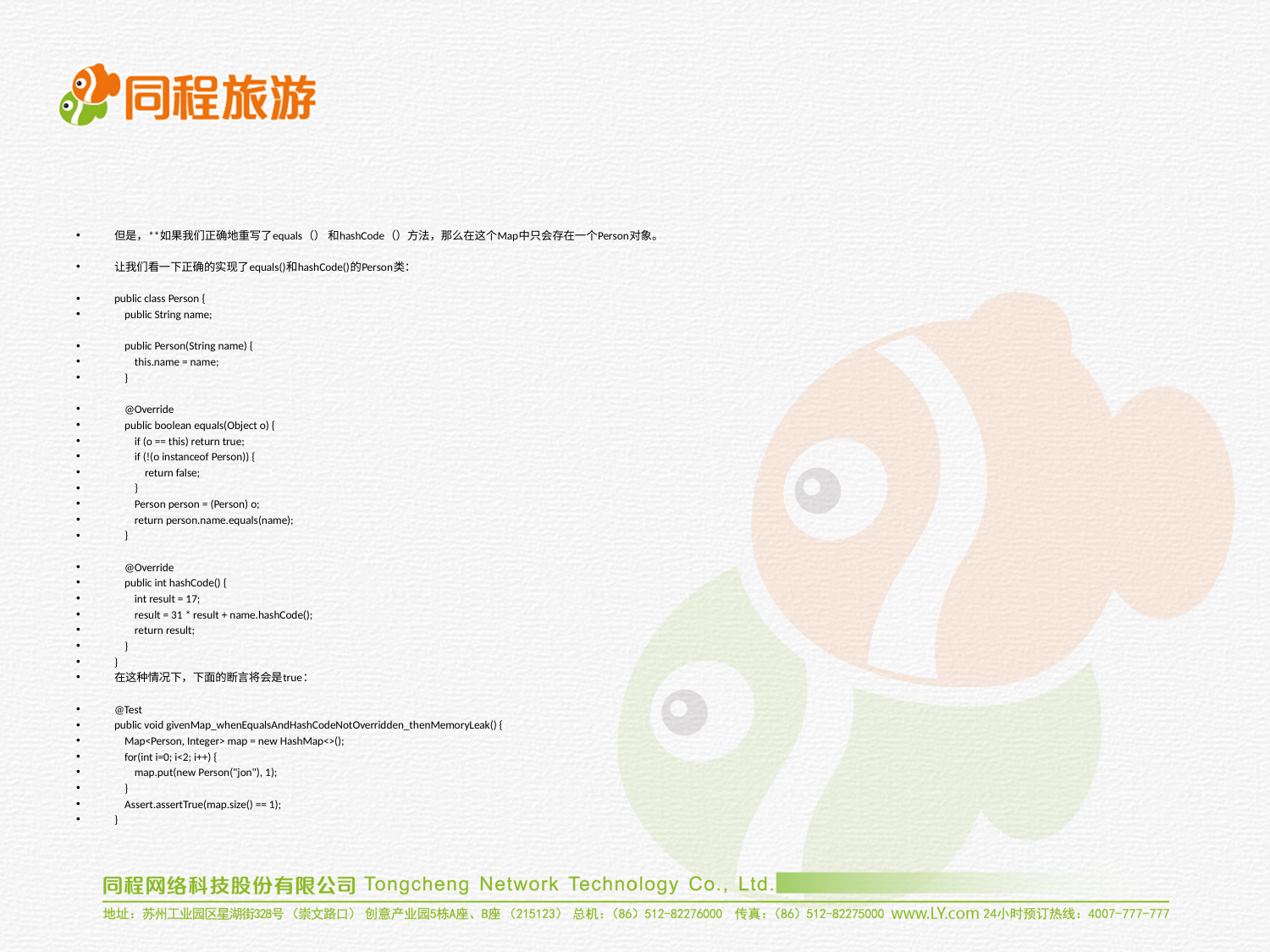

但是，**如果我们正确地重写了equals（） 和hashCode（）方法，那么在这个Map中只会存在一个Person对象。

让我们看一下正确的实现了equals()和hashCode()的Person类：

public class Person {
    public String name;

    public Person(String name) {
        this.name = name;
    }

    @Override
    public boolean equals(Object o) {
        if (o == this) return true;
        if (!(o instanceof Person)) {
            return false;
        }
        Person person = (Person) o;
        return person.name.equals(name);
    }

    @Override
    public int hashCode() {
        int result = 17;
        result = 31 * result + name.hashCode();
        return result;
    }
}
在这种情况下，下面的断言将会是true：

@Test
public void givenMap_whenEqualsAndHashCodeNotOverridden_thenMemoryLeak() {
    Map<Person, Integer> map = new HashMap<>();
    for(int i=0; i<2; i++) {
        map.put(new Person("jon"), 1);
    }
    Assert.assertTrue(map.size() == 1);
}